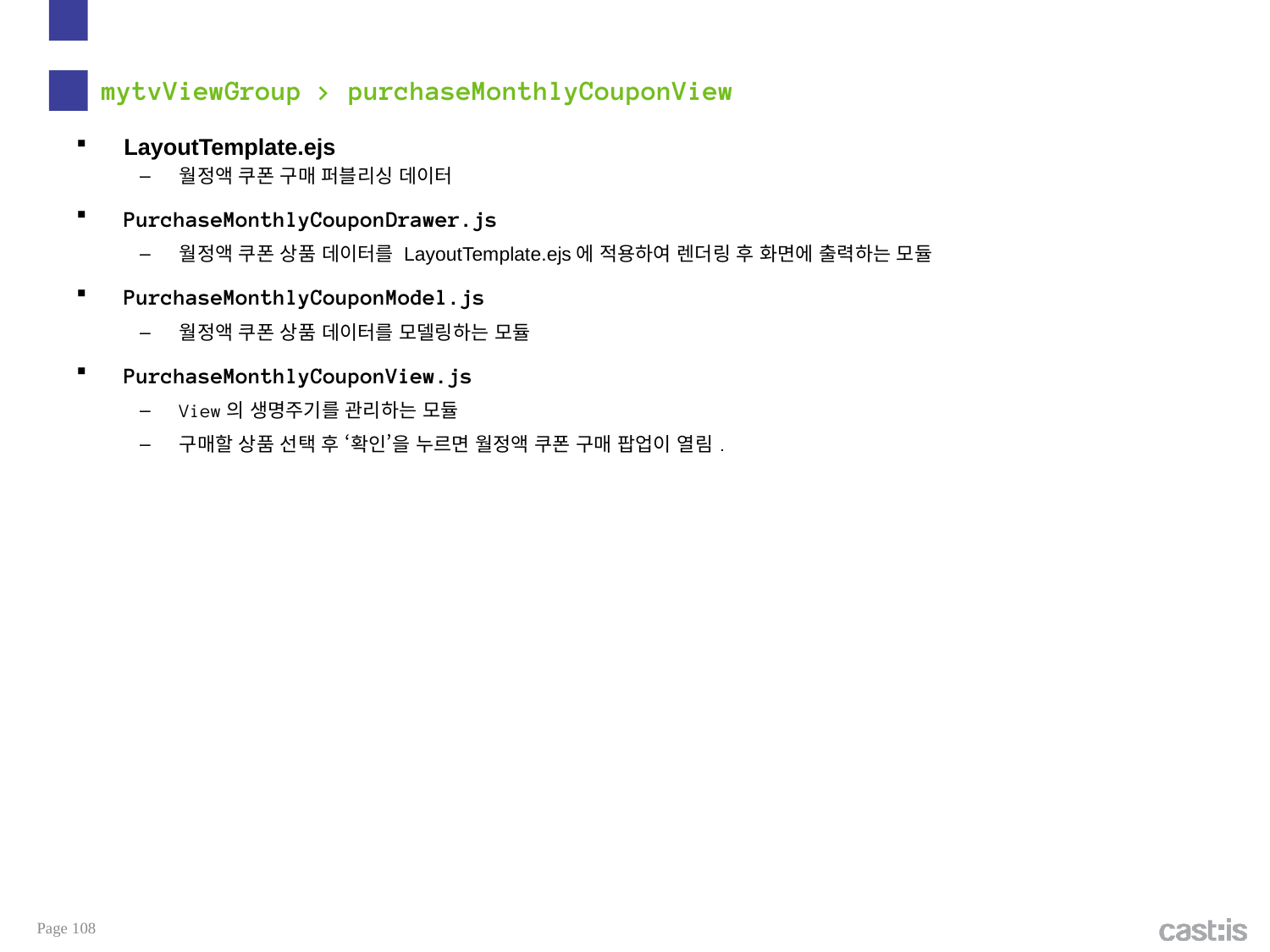

# mytvViewGroup > purchaseMonthlyCouponView
LayoutTemplate.ejs
월정액 쿠폰 구매 퍼블리싱 데이터

PurchaseMonthlyCouponDrawer.js
월정액 쿠폰 상품 데이터를 LayoutTemplate.ejs에 적용하여 렌더링 후 화면에 출력하는 모듈

PurchaseMonthlyCouponModel.js
월정액 쿠폰 상품 데이터를 모델링하는 모듈

PurchaseMonthlyCouponView.js
View의 생명주기를 관리하는 모듈
구매할 상품 선택 후 ‘확인’을 누르면 월정액 쿠폰 구매 팝업이 열림.

Page 108